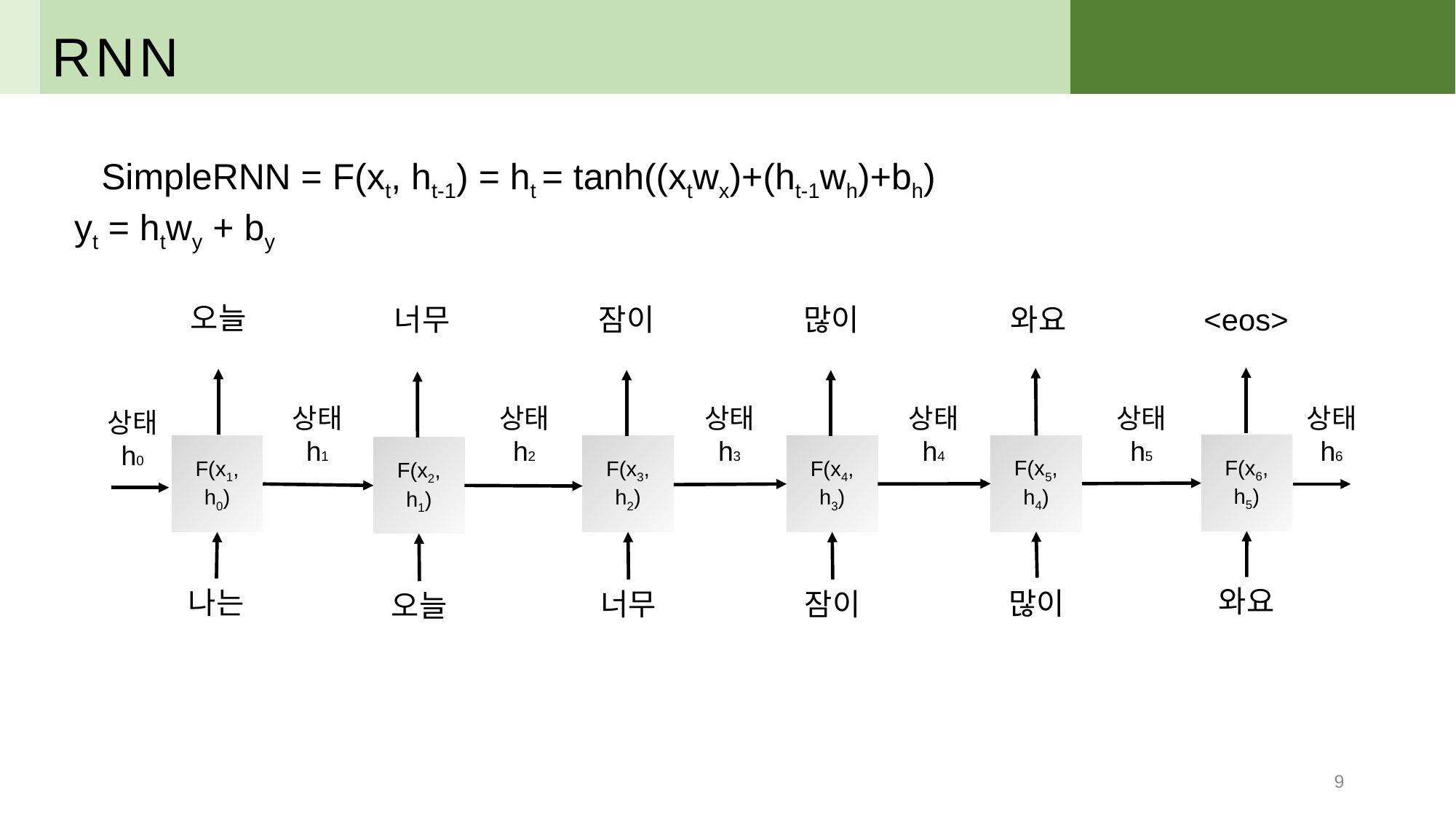

RNN

SimpleRNN = F(xt, ht-1) = ht = tanh((xtwx)+(ht-1wh)+bh)
yt = htwy + by
오늘
너무
잠이
많이
와요
<eos>
상태
h6
상태
h1
상태
h2
상태
h3
상태
h4
상태
h5
상태
h0
F(x6, h5)
F(x5, h4)
F(x1, h0)
F(x3, h2)
F(x4, h3)
F(x2, h1)
와요
나는
많이
너무
잠이
오늘
9